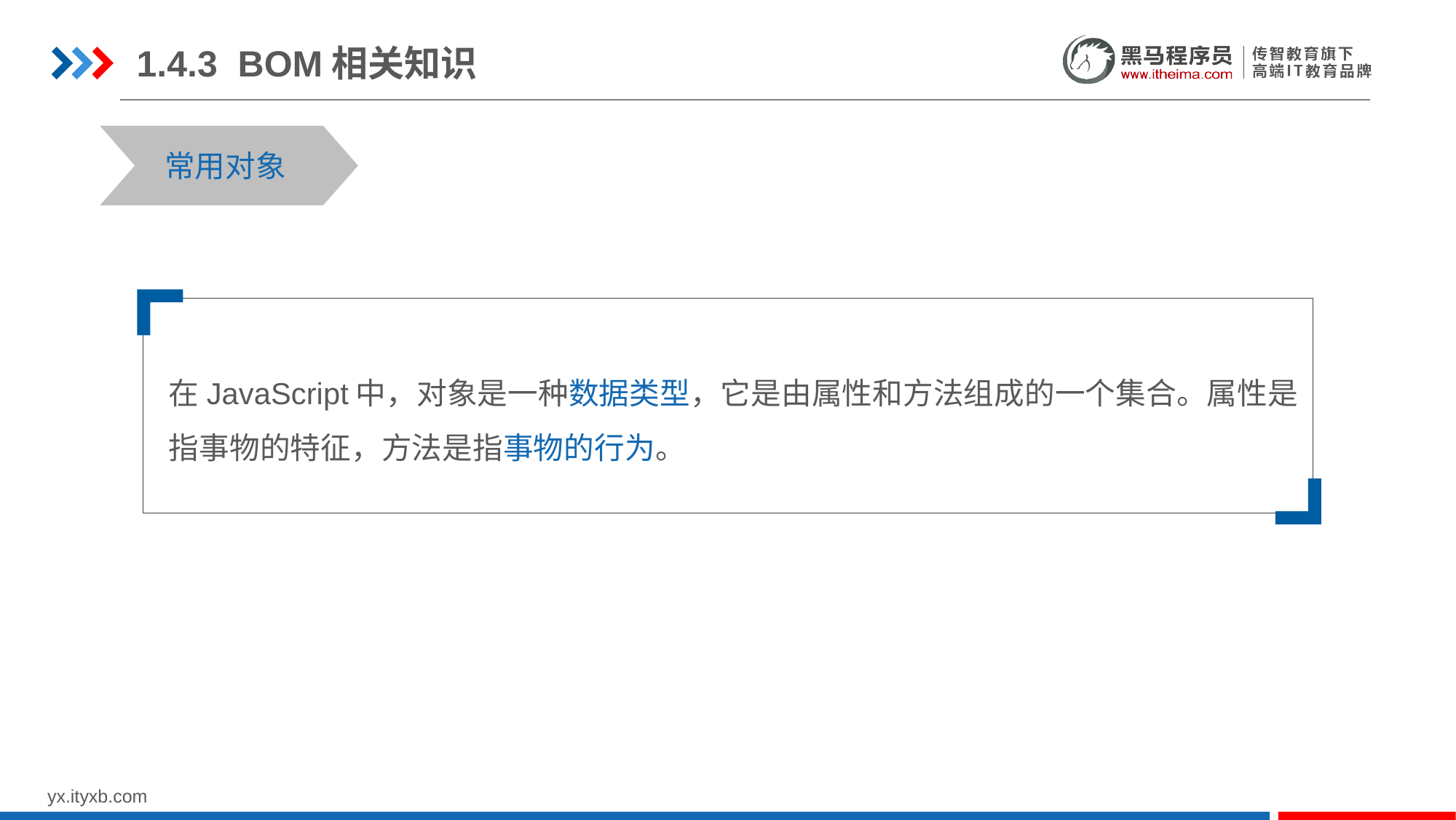

1.4.3  BOM相关知识

常用对象

在JavaScript中，对象是一种数据类型，它是由属性和方法组成的一个集合。属性是指事物的特征，方法是指事物的行为。